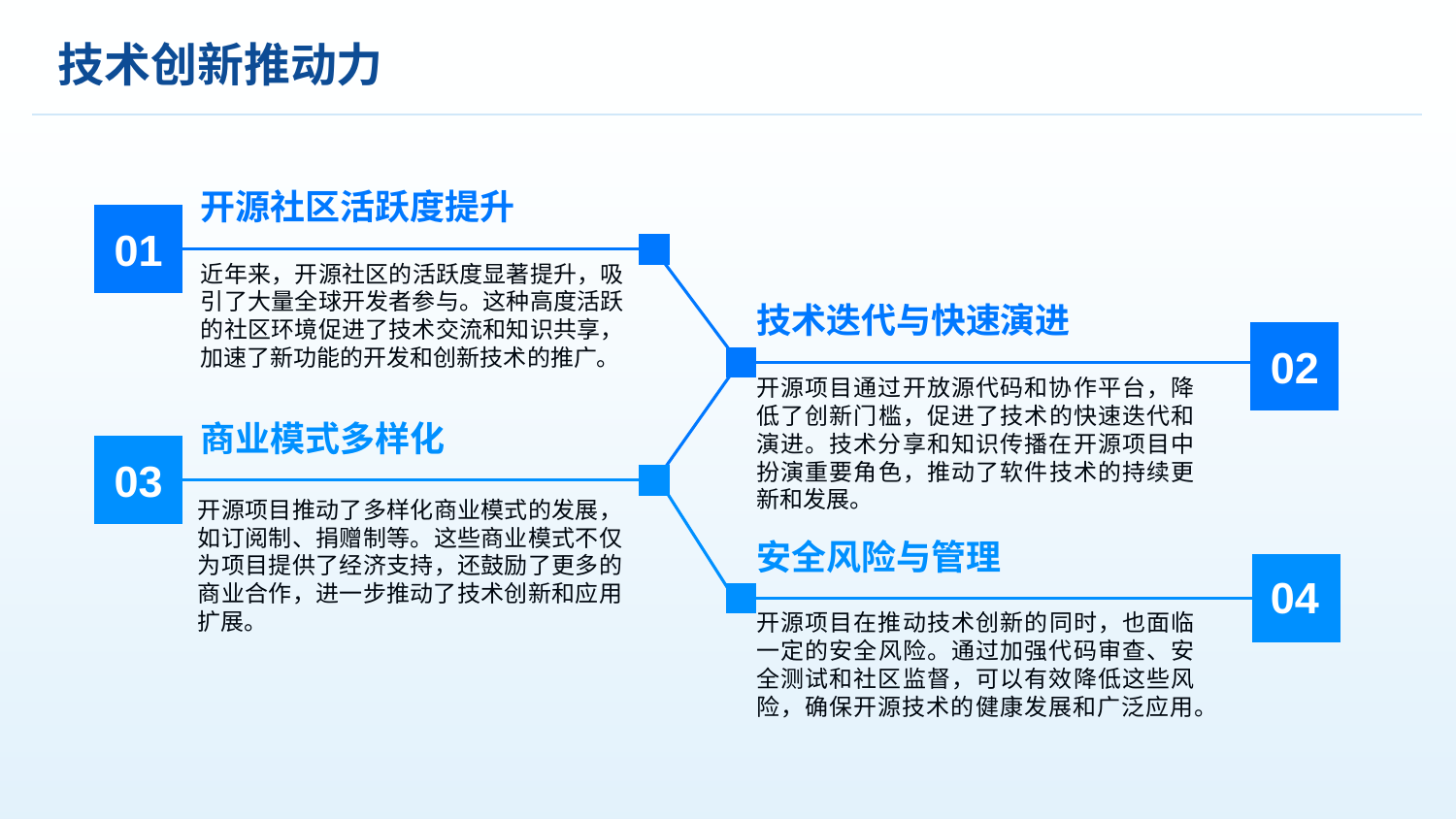

技术创新推动力

开源社区活跃度提升
01

近年来，开源社区的活跃度显著提升，吸引了大量全球开发者参与。这种高度活跃的社区环境促进了技术交流和知识共享，加速了新功能的开发和创新技术的推广。

技术迭代与快速演进
02

开源项目通过开放源代码和协作平台，降低了创新门槛，促进了技术的快速迭代和演进。技术分享和知识传播在开源项目中扮演重要角色，推动了软件技术的持续更新和发展。

商业模式多样化
03

开源项目推动了多样化商业模式的发展，如订阅制、捐赠制等。这些商业模式不仅为项目提供了经济支持，还鼓励了更多的商业合作，进一步推动了技术创新和应用扩展。
安全风险与管理
04

开源项目在推动技术创新的同时，也面临一定的安全风险。通过加强代码审查、安全测试和社区监督，可以有效降低这些风险，确保开源技术的健康发展和广泛应用。